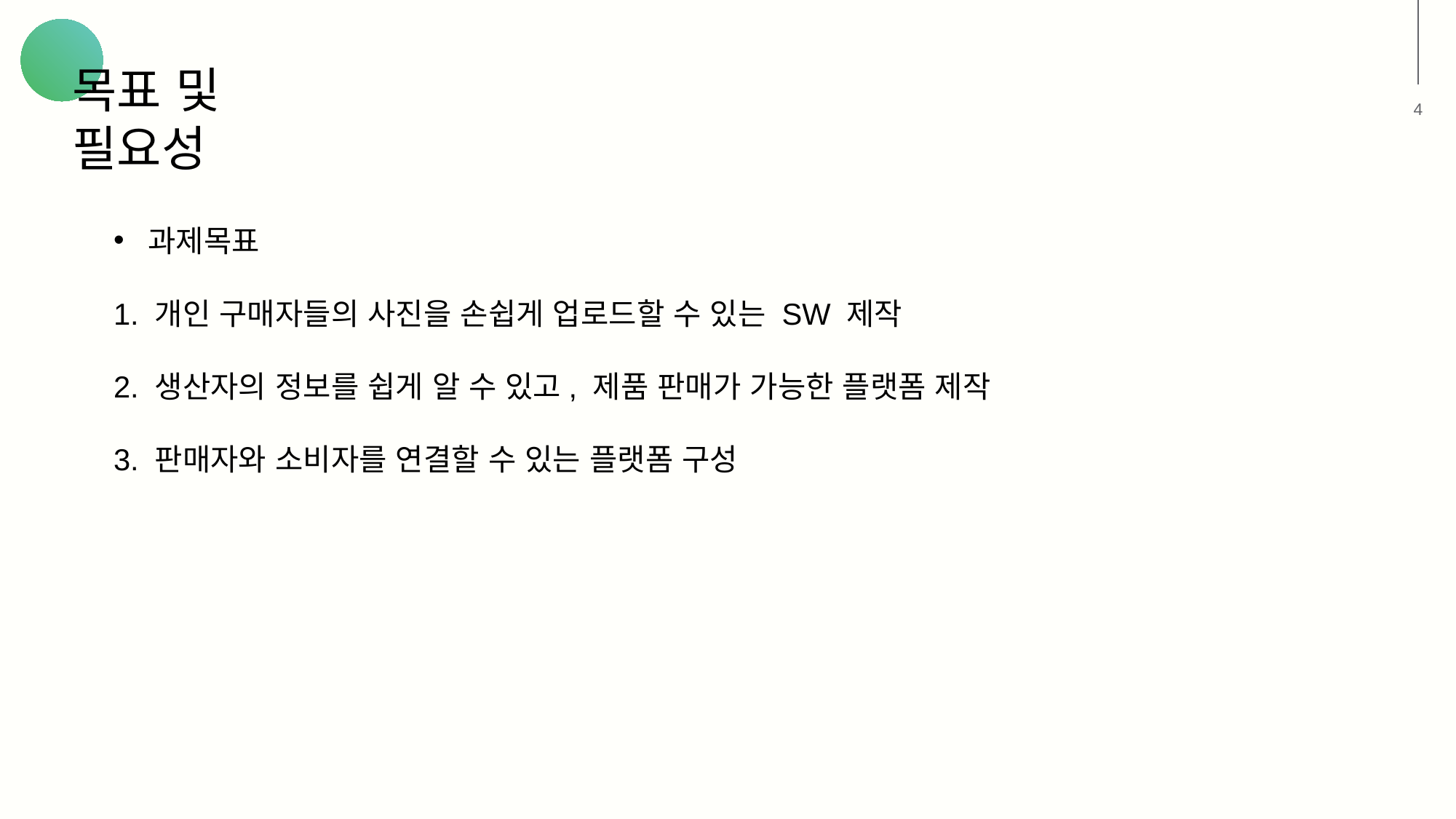

목표 및 필요성
4
과제목표

개인 구매자들의 사진을 손쉽게 업로드할 수 있는 SW 제작

생산자의 정보를 쉽게 알 수 있고, 제품 판매가 가능한 플랫폼 제작

판매자와 소비자를 연결할 수 있는 플랫폼 구성